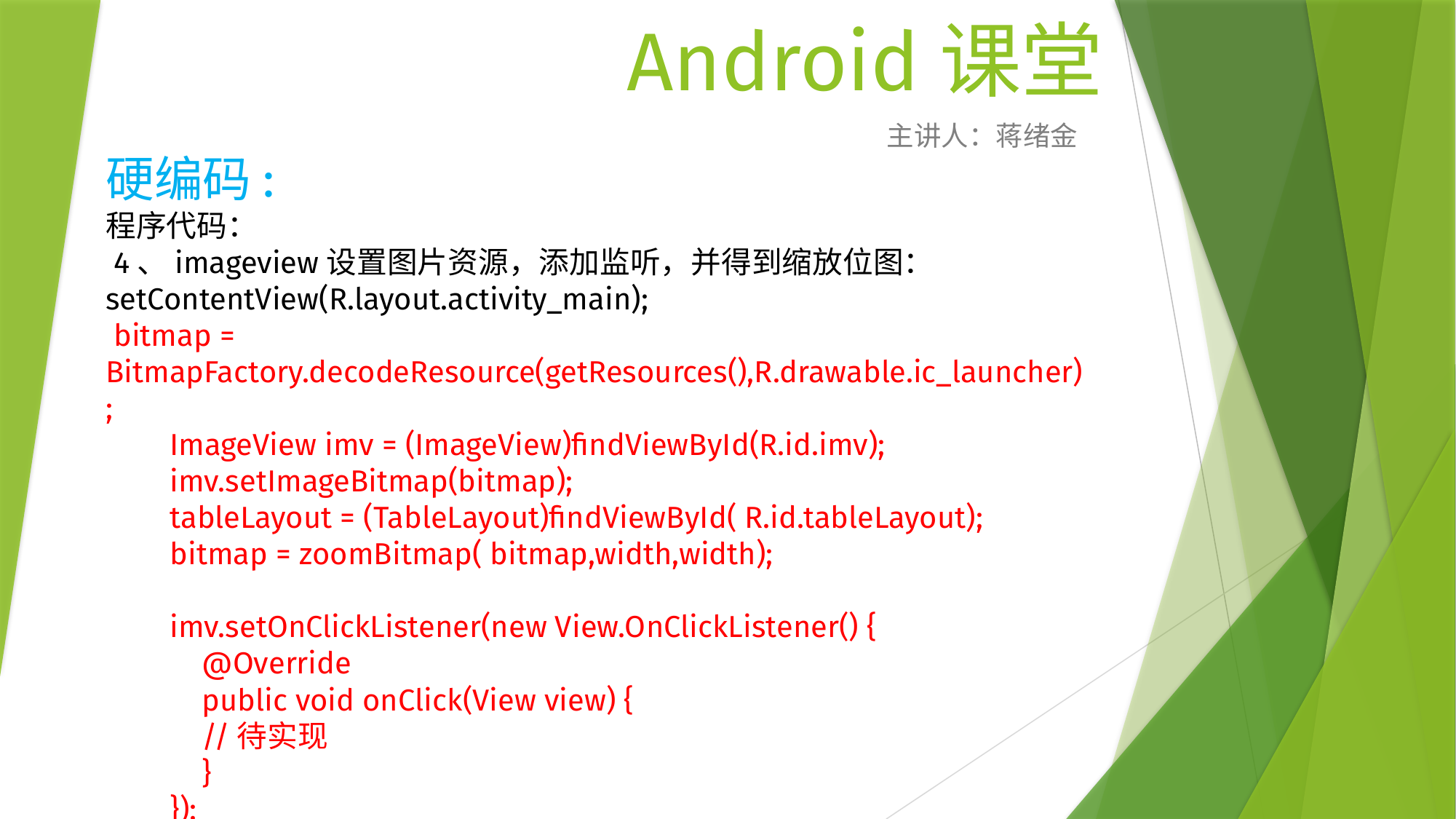

# Android课堂
主讲人：蒋绪金
硬编码:
程序代码：
 4、imageview设置图片资源，添加监听，并得到缩放位图：
setContentView(R.layout.activity_main);
 bitmap = BitmapFactory.decodeResource(getResources(),R.drawable.ic_launcher);
        ImageView imv = (ImageView)findViewById(R.id.imv);
        imv.setImageBitmap(bitmap);
        tableLayout = (TableLayout)findViewById( R.id.tableLayout);
        bitmap = zoomBitmap( bitmap,width,width);

        imv.setOnClickListener(new View.OnClickListener() {
            @Override
            public void onClick(View view) {
            //待实现
            }
        });